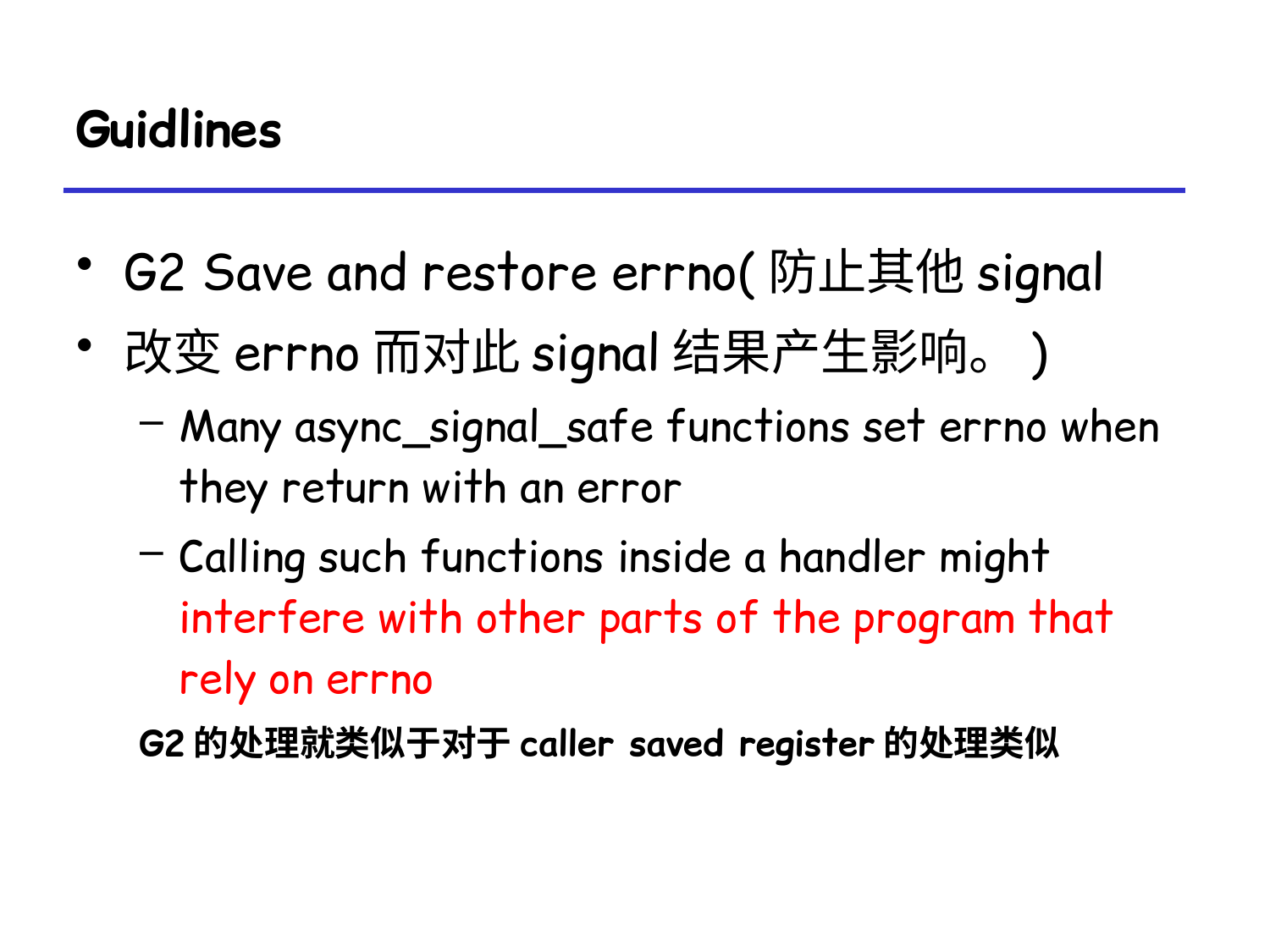

# Guidlines
G2 Save and restore errno(防止其他signal
改变errno而对此signal结果产生影响。)
Many async_signal_safe functions set errno when they return with an error
Calling such functions inside a handler might interfere with other parts of the program that rely on errno

G2的处理就类似于对于caller saved register的处理类似
11